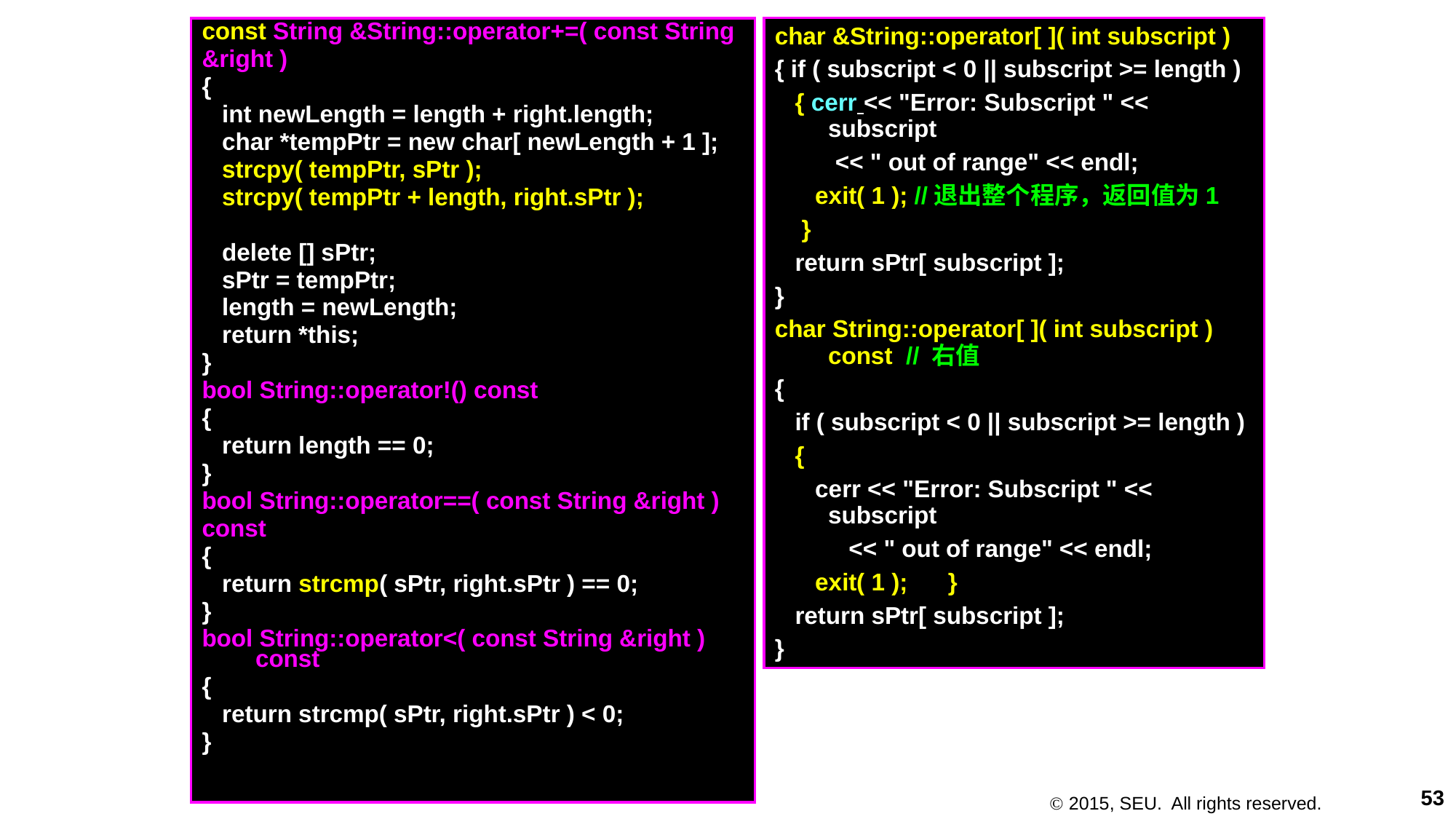

const String &String::operator+=( const String
&right )
{
   int newLength = length + right.length;
   char *tempPtr = new char[ newLength + 1 ];
   strcpy( tempPtr, sPtr );
   strcpy( tempPtr + length, right.sPtr );

   delete [] sPtr;
   sPtr = tempPtr;
   length = newLength;
   return *this;
}
bool String::operator!() const
{
   return length == 0;
}
bool String::operator==( const String &right )
const
{
   return strcmp( sPtr, right.sPtr ) == 0;
}
bool String::operator<( const String &right ) const
{
   return strcmp( sPtr, right.sPtr ) < 0;
}
char &String::operator[ ]( int subscript )
{ if ( subscript < 0 || subscript >= length )
   { cerr << "Error: Subscript " << subscript
         << " out of range" << endl;
      exit( 1 ); //退出整个程序，返回值为1
    }
   return sPtr[ subscript ];
}
char String::operator[ ]( int subscript ) const  // 右值
{
   if ( subscript < 0 || subscript >= length )
   {
      cerr << "Error: Subscript " << subscript
           << " out of range" << endl;
      exit( 1 );      }
   return sPtr[ subscript ];
}